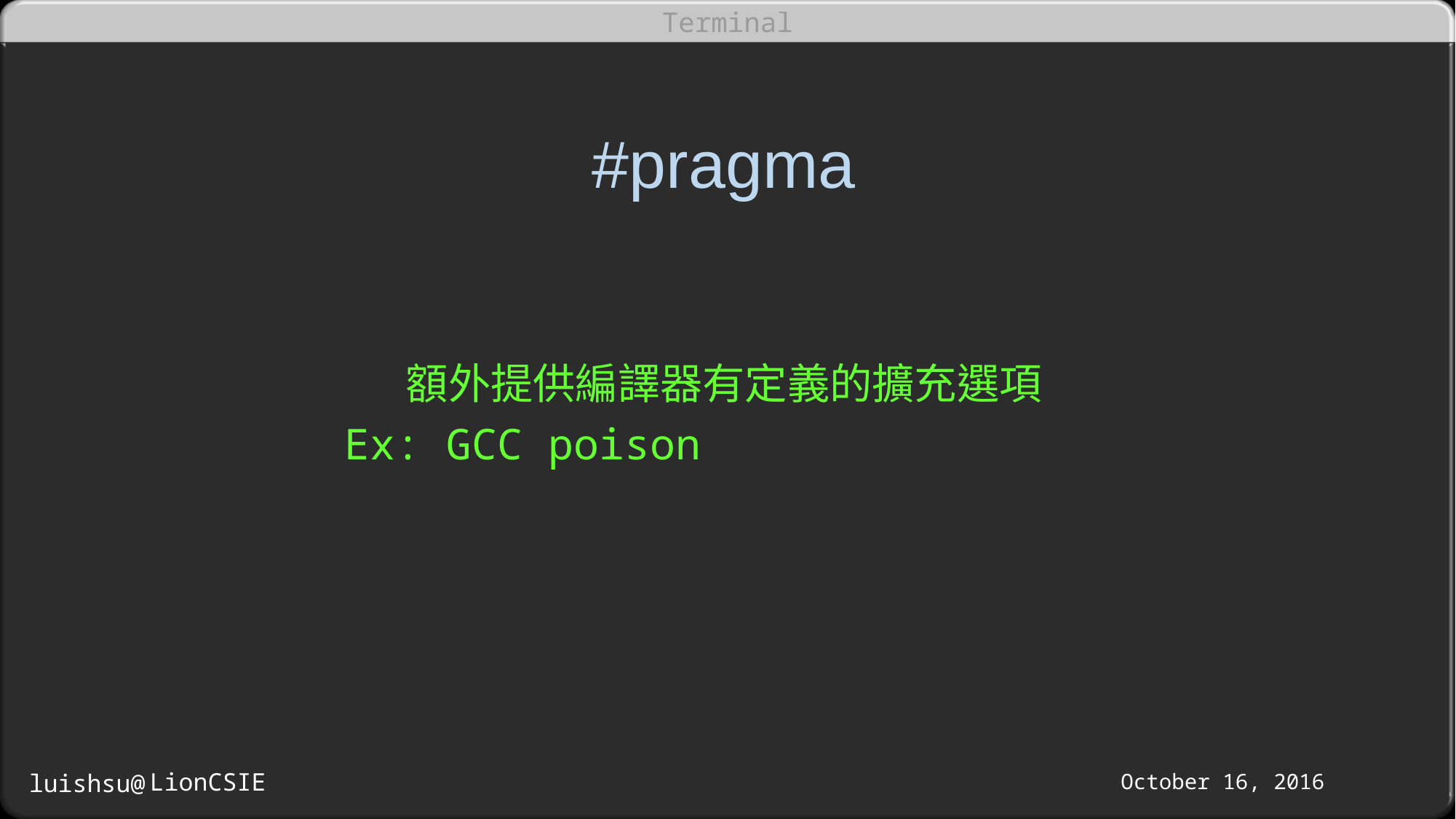

# #pragma
額外提供編譯器有定義的擴充選項
Ex: GCC poison
October 16, 2016
LionCSIE